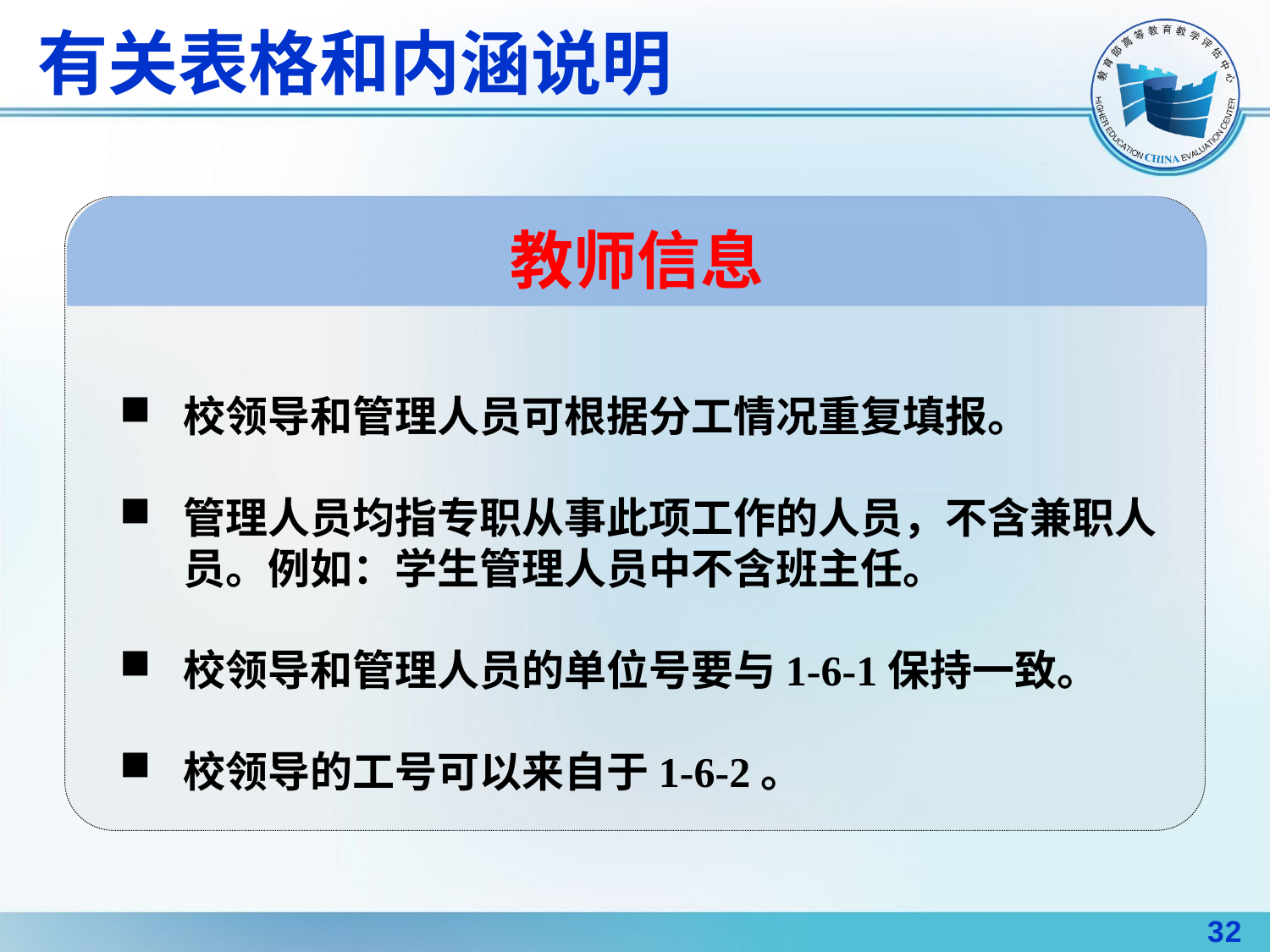

# 有关表格和内涵说明
教师信息

校领导和管理人员可根据分工情况重复填报。

管理人员均指专职从事此项工作的人员，不含兼职人员。例如：学生管理人员中不含班主任。

校领导和管理人员的单位号要与1-6-1保持一致。

校领导的工号可以来自于1-6-2。